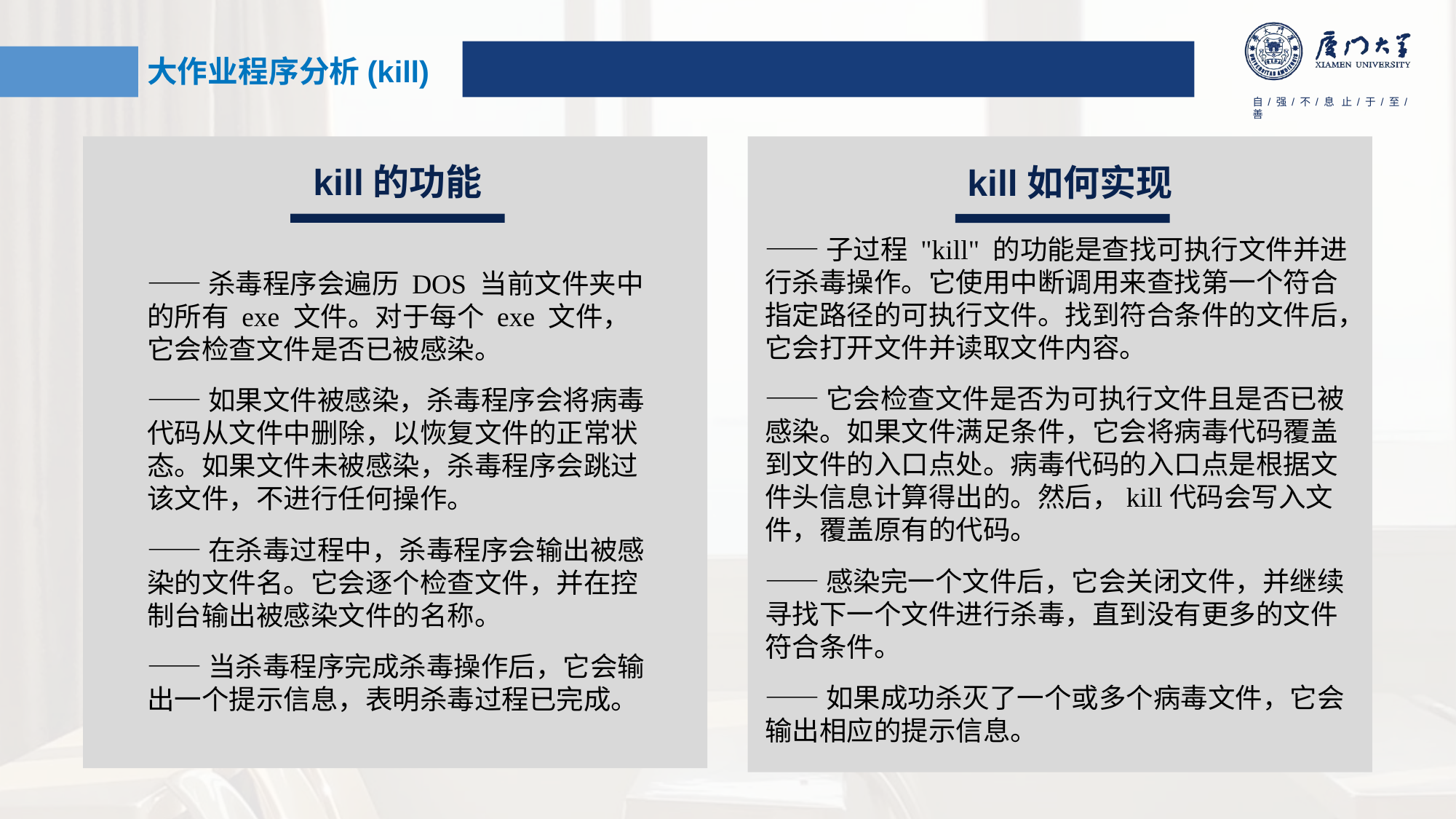

大作业程序分析(kill)

kill的功能
kill如何实现

——子过程 "kill" 的功能是查找可执行文件并进行杀毒操作。它使用中断调用来查找第一个符合指定路径的可执行文件。找到符合条件的文件后，它会打开文件并读取文件内容。
——它会检查文件是否为可执行文件且是否已被感染。如果文件满足条件，它会将病毒代码覆盖到文件的入口点处。病毒代码的入口点是根据文件头信息计算得出的。然后，kill代码会写入文件，覆盖原有的代码。
——感染完一个文件后，它会关闭文件，并继续寻找下一个文件进行杀毒，直到没有更多的文件符合条件。
——如果成功杀灭了一个或多个病毒文件，它会输出相应的提示信息。
——杀毒程序会遍历 DOS 当前文件夹中的所有 exe 文件。对于每个 exe 文件，它会检查文件是否已被感染。
——如果文件被感染，杀毒程序会将病毒代码从文件中删除，以恢复文件的正常状态。如果文件未被感染，杀毒程序会跳过该文件，不进行任何操作。
——在杀毒过程中，杀毒程序会输出被感染的文件名。它会逐个检查文件，并在控制台输出被感染文件的名称。
——当杀毒程序完成杀毒操作后，它会输出一个提示信息，表明杀毒过程已完成。